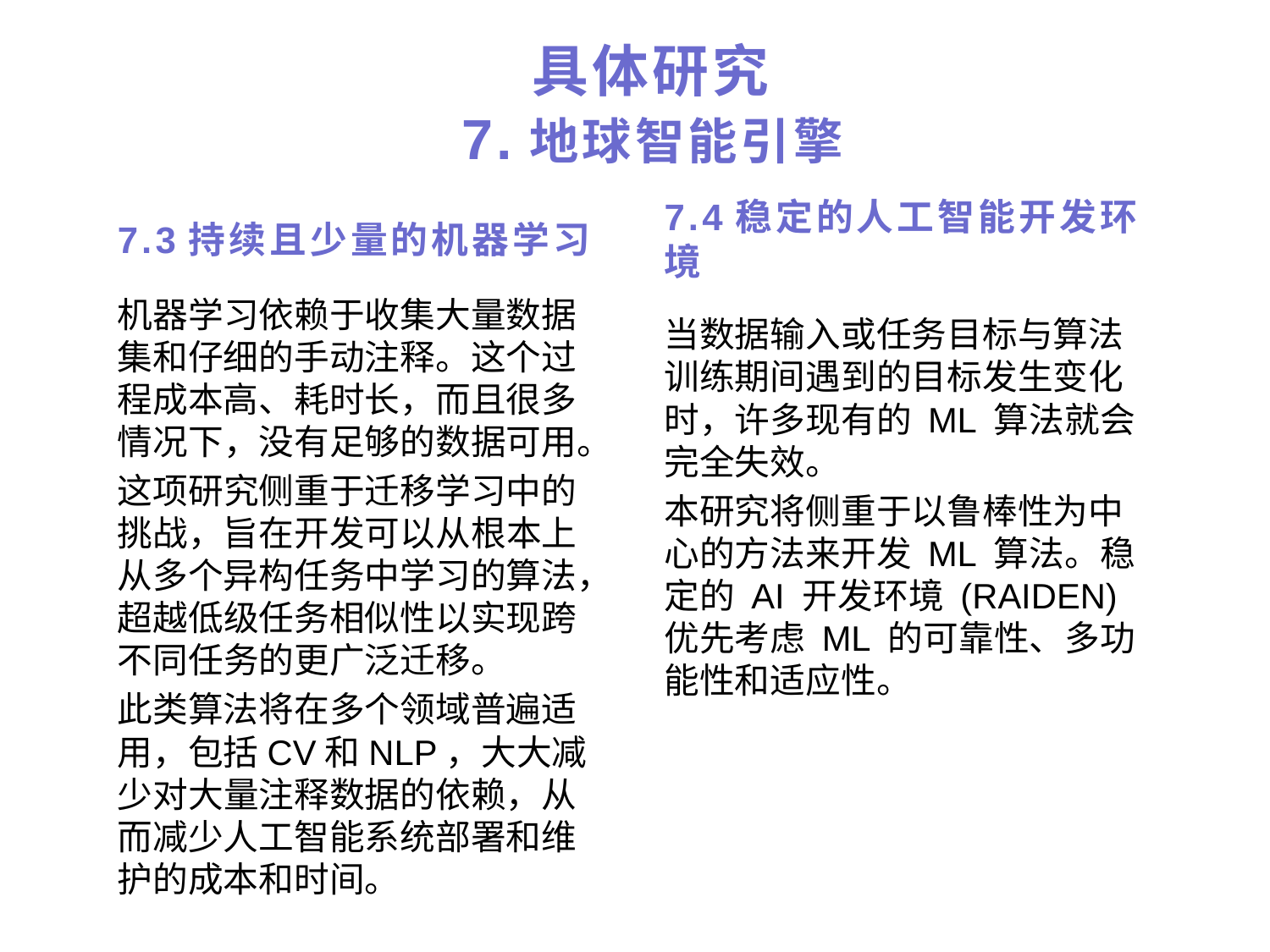

# 具体研究 7.地球智能引擎
7.3持续且少量的机器学习
7.4稳定的人工智能开发环境
机器学习依赖于收集大量数据集和仔细的手动注释。这个过程成本高、耗时长，而且很多情况下，没有足够的数据可用。
这项研究侧重于迁移学习中的挑战，旨在开发可以从根本上从多个异构任务中学习的算法，超越低级任务相似性以实现跨不同任务的更广泛迁移。
此类算法将在多个领域普遍适用，包括CV和NLP，大大减少对大量注释数据的依赖，从而减少人工智能系统部署和维护的成本和时间。
当数据输入或任务目标与算法训练期间遇到的目标发生变化时，许多现有的 ML 算法就会完全失效。
本研究将侧重于以鲁棒性为中心的方法来开发 ML 算法。稳定的 AI 开发环境 (RAIDEN) 优先考虑 ML 的可靠性、多功能性和适应性。